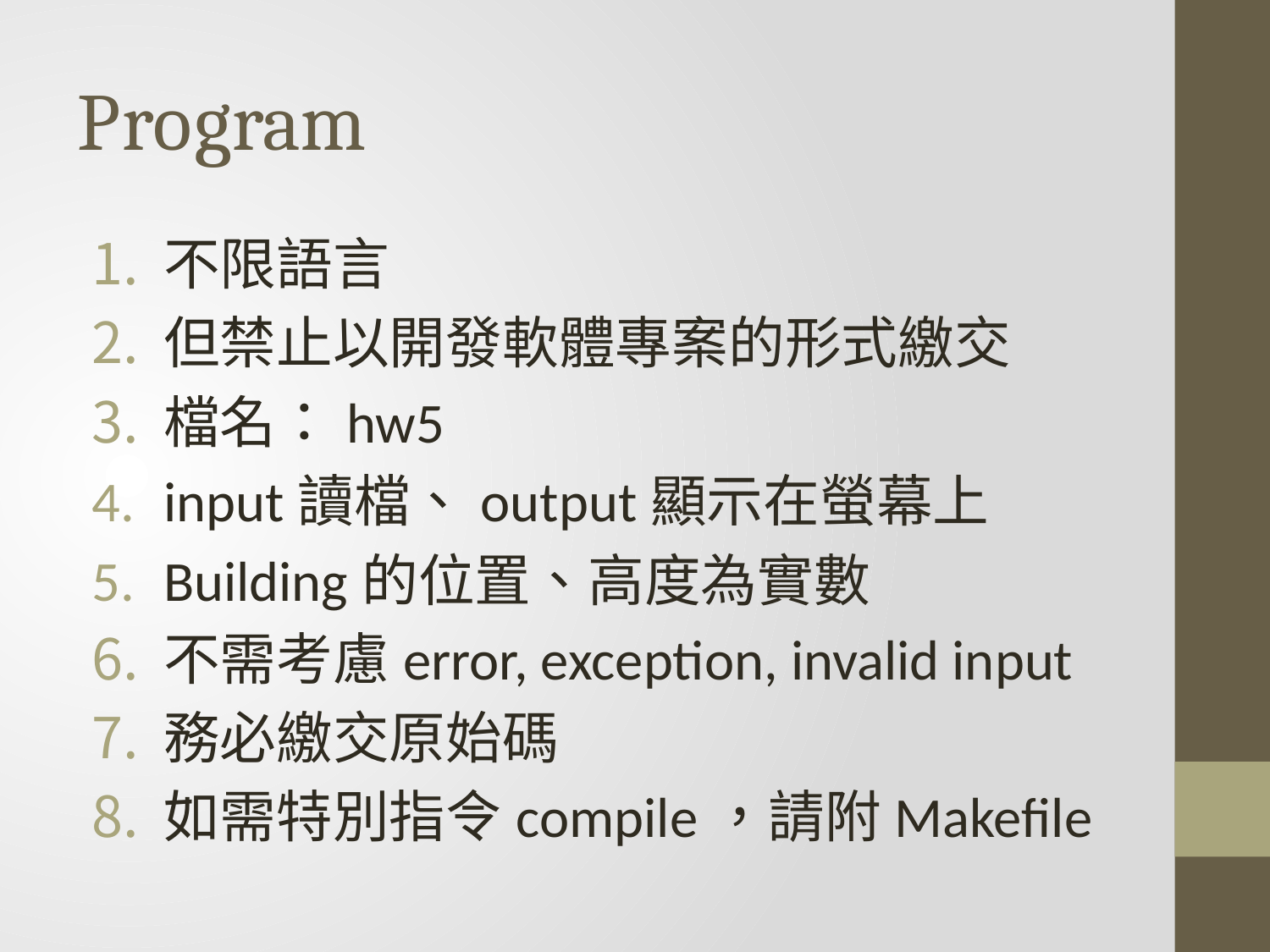

# Program
不限語言
但禁止以開發軟體專案的形式繳交
檔名：hw5
input讀檔、output顯示在螢幕上
Building的位置、高度為實數
不需考慮error, exception, invalid input
務必繳交原始碼
如需特別指令compile，請附Makefile